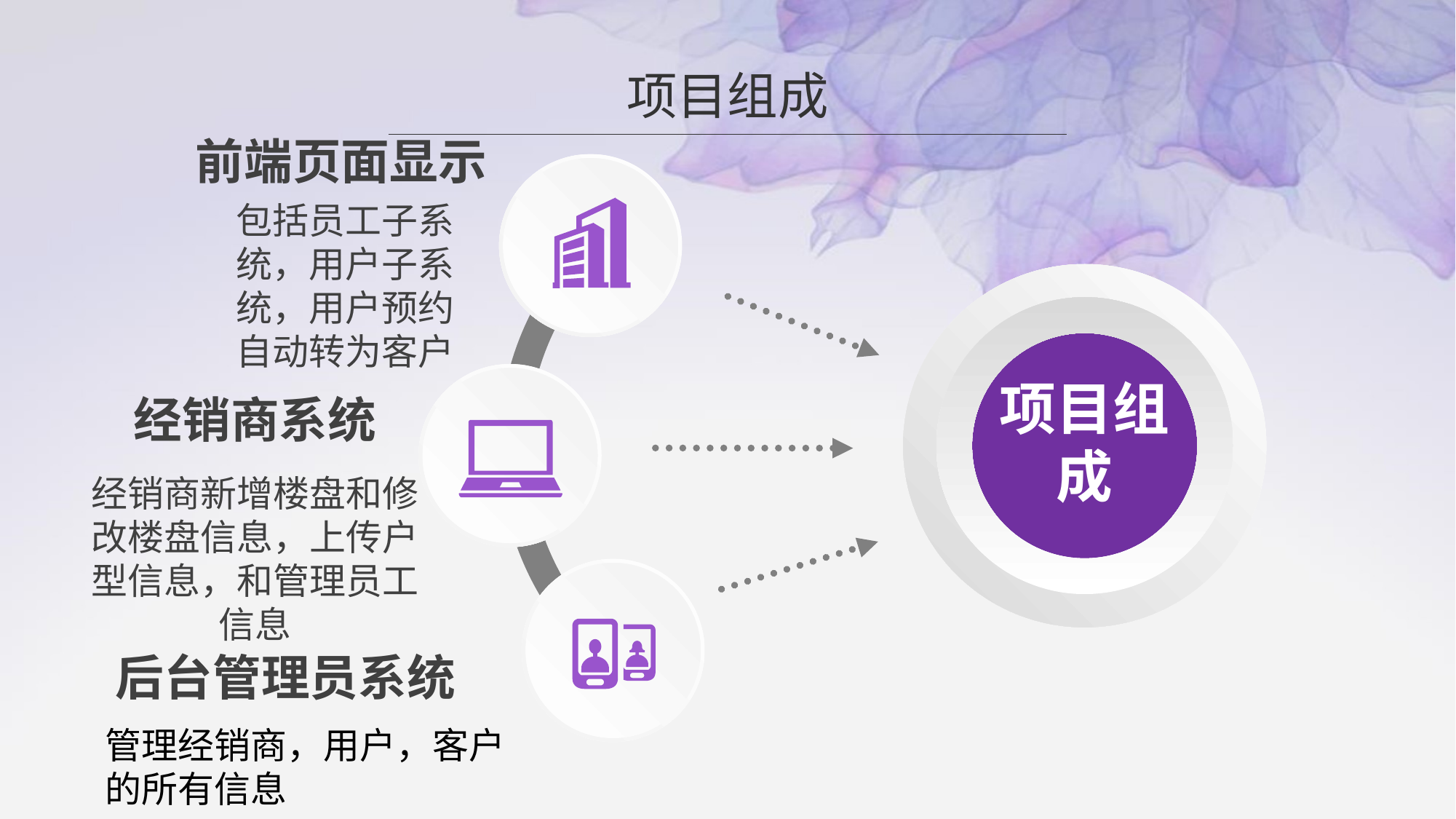

项目组成
前端页面显示

包括员工子系统，用户子系统，用户预约自动转为客户

项目组成

经销商系统

经销商新增楼盘和修改楼盘信息，上传户型信息，和管理员工信息

后台管理员系统
管理经销商，用户，客户的所有信息